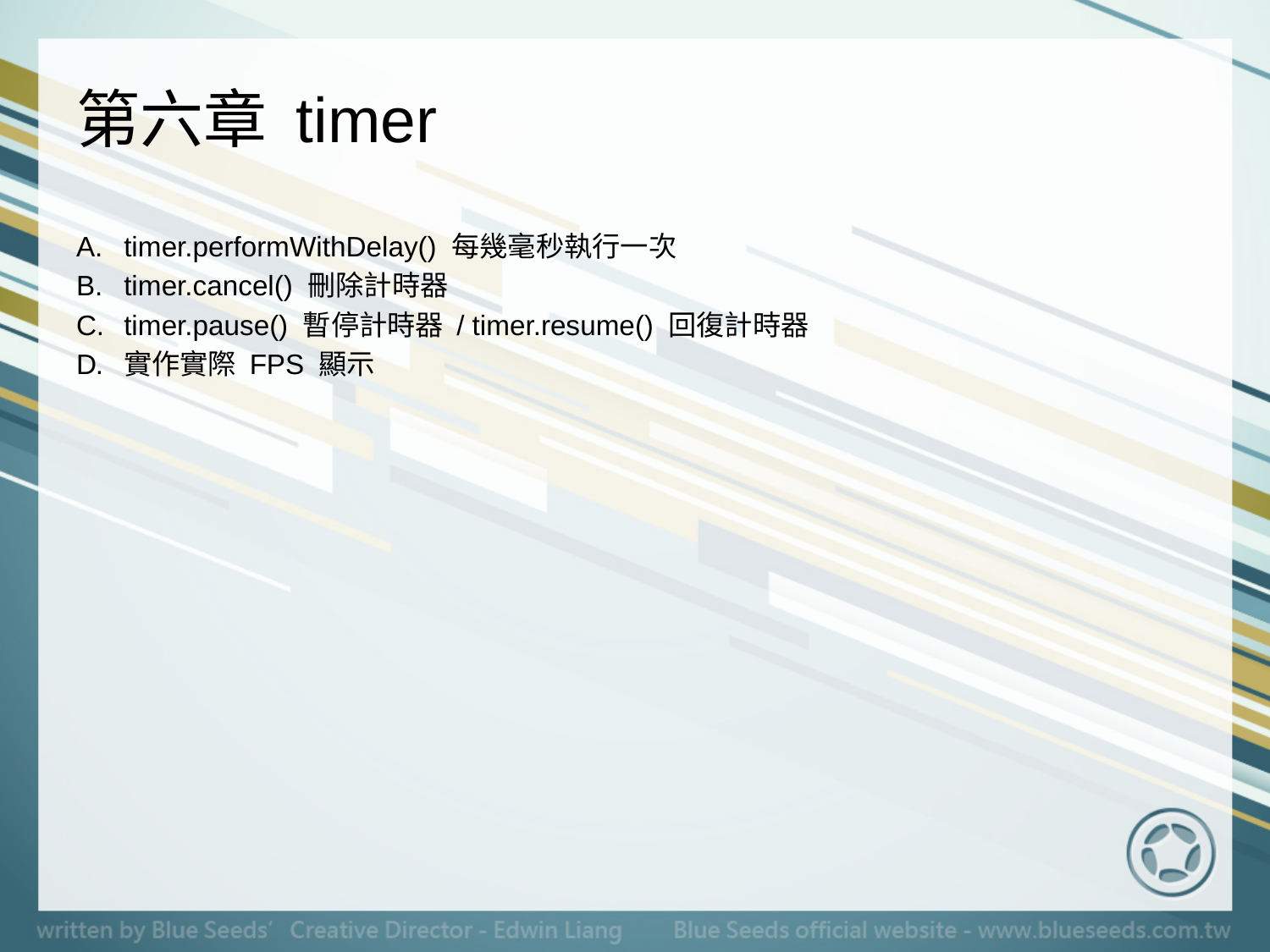

# 第六章 timer
timer.performWithDelay() 每幾毫秒執行一次
timer.cancel() 刪除計時器
timer.pause() 暫停計時器 / timer.resume() 回復計時器
實作實際 FPS 顯示